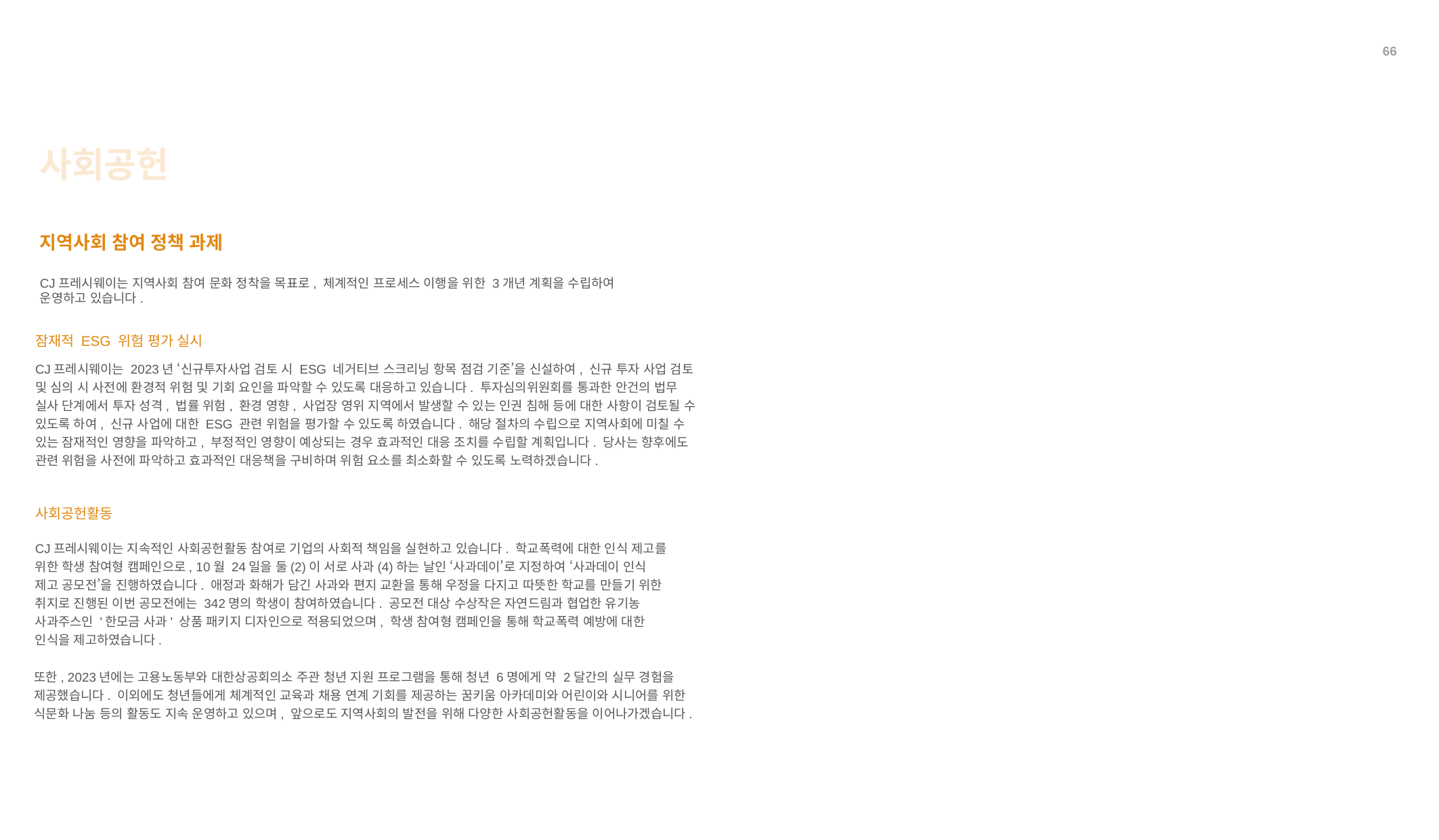

66
사회공헌
지역사회 참여 정책 과제

CJ프레시웨이는 지역사회 참여 문화 정착을 목표로, 체계적인 프로세스 이행을 위한 3개년 계획을 수립하여 운영하고 있습니다.
잠재적 ESG 위험 평가 실시
CJ프레시웨이는 2023년 ‘신규투자사업 검토 시 ESG 네거티브 스크리닝 항목 점검 기준’을 신설하여, 신규 투자 사업 검토 및 심의 시 사전에 환경적 위험 및 기회 요인을 파악할 수 있도록 대응하고 있습니다. 투자심의위원회를 통과한 안건의 법무 실사 단계에서 투자 성격, 법률 위험, 환경 영향, 사업장 영위 지역에서 발생할 수 있는 인권 침해 등에 대한 사항이 검토될 수 있도록 하여, 신규 사업에 대한 ESG 관련 위험을 평가할 수 있도록 하였습니다. 해당 절차의 수립으로 지역사회에 미칠 수 있는 잠재적인 영향을 파악하고, 부정적인 영향이 예상되는 경우 효과적인 대응 조치를 수립할 계획입니다. 당사는 향후에도 관련 위험을 사전에 파악하고 효과적인 대응책을 구비하며 위험 요소를 최소화할 수 있도록 노력하겠습니다.
사회공헌활동
CJ프레시웨이는 지속적인 사회공헌활동 참여로 기업의 사회적 책임을 실현하고 있습니다. 학교폭력에 대한 인식 제고를 위한 학생 참여형 캠페인으로, 10월 24일을 둘(2)이 서로 사과(4)하는 날인 ‘사과데이’로 지정하여 ‘사과데이 인식 제고 공모전’을 진행하였습니다. 애정과 화해가 담긴 사과와 편지 교환을 통해 우정을 다지고 따뜻한 학교를 만들기 위한 취지로 진행된 이번 공모전에는 342명의 학생이 참여하였습니다. 공모전 대상 수상작은 자연드림과 협업한 유기농 사과주스인 '한모금 사과' 상품 패키지 디자인으로 적용되었으며, 학생 참여형 캠페인을 통해 학교폭력 예방에 대한 인식을 제고하였습니다.
또한, 2023년에는 고용노동부와 대한상공회의소 주관 청년 지원 프로그램을 통해 청년 6명에게 약 2달간의 실무 경험을 제공했습니다. 이외에도 청년들에게 체계적인 교육과 채용 연계 기회를 제공하는 꿈키움 아카데미와 어린이와 시니어를 위한 식문화 나눔 등의 활동도 지속 운영하고 있으며, 앞으로도 지역사회의 발전을 위해 다양한 사회공헌활동을 이어나가겠습니다.